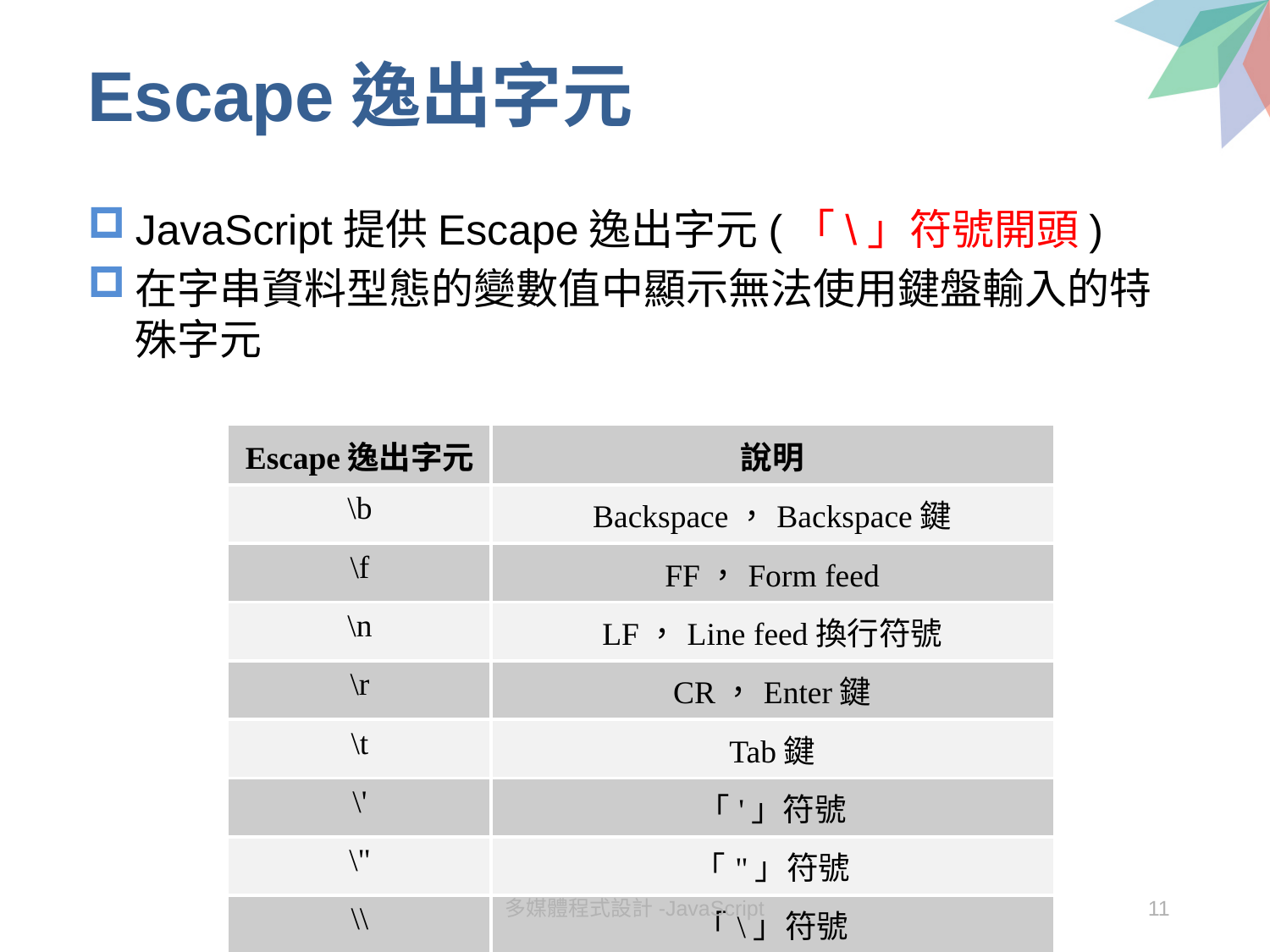

# Escape逸出字元
JavaScript提供Escape逸出字元(「\」符號開頭)
在字串資料型態的變數值中顯示無法使用鍵盤輸入的特殊字元
| Escape逸出字元 | 說明 |
| --- | --- |
| \b | Backspace，Backspace鍵 |
| \f | FF，Form feed |
| \n | LF，Line feed換行符號 |
| \r | CR，Enter鍵 |
| \t | Tab鍵 |
| \' | 「'」符號 |
| \" | 「"」符號 |
| \\ | 「\」符號 |
多媒體程式設計-JavaScript
11